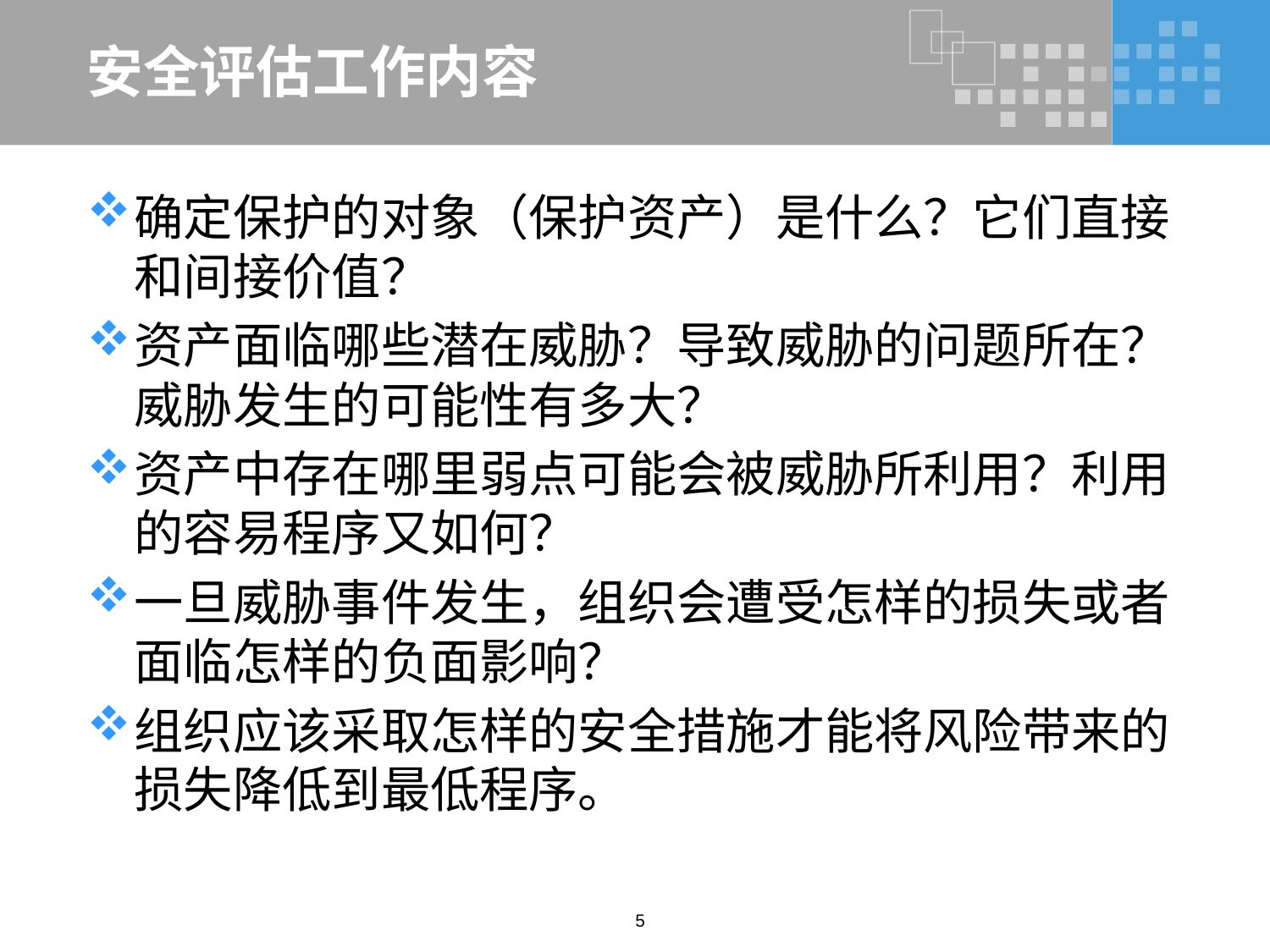

# 安全评估工作内容
确定保护的对象（保护资产）是什么？它们直接和间接价值？
资产面临哪些潜在威胁？导致威胁的问题所在？威胁发生的可能性有多大？
资产中存在哪里弱点可能会被威胁所利用？利用的容易程序又如何？
一旦威胁事件发生，组织会遭受怎样的损失或者面临怎样的负面影响？
组织应该采取怎样的安全措施才能将风险带来的损失降低到最低程序。

5